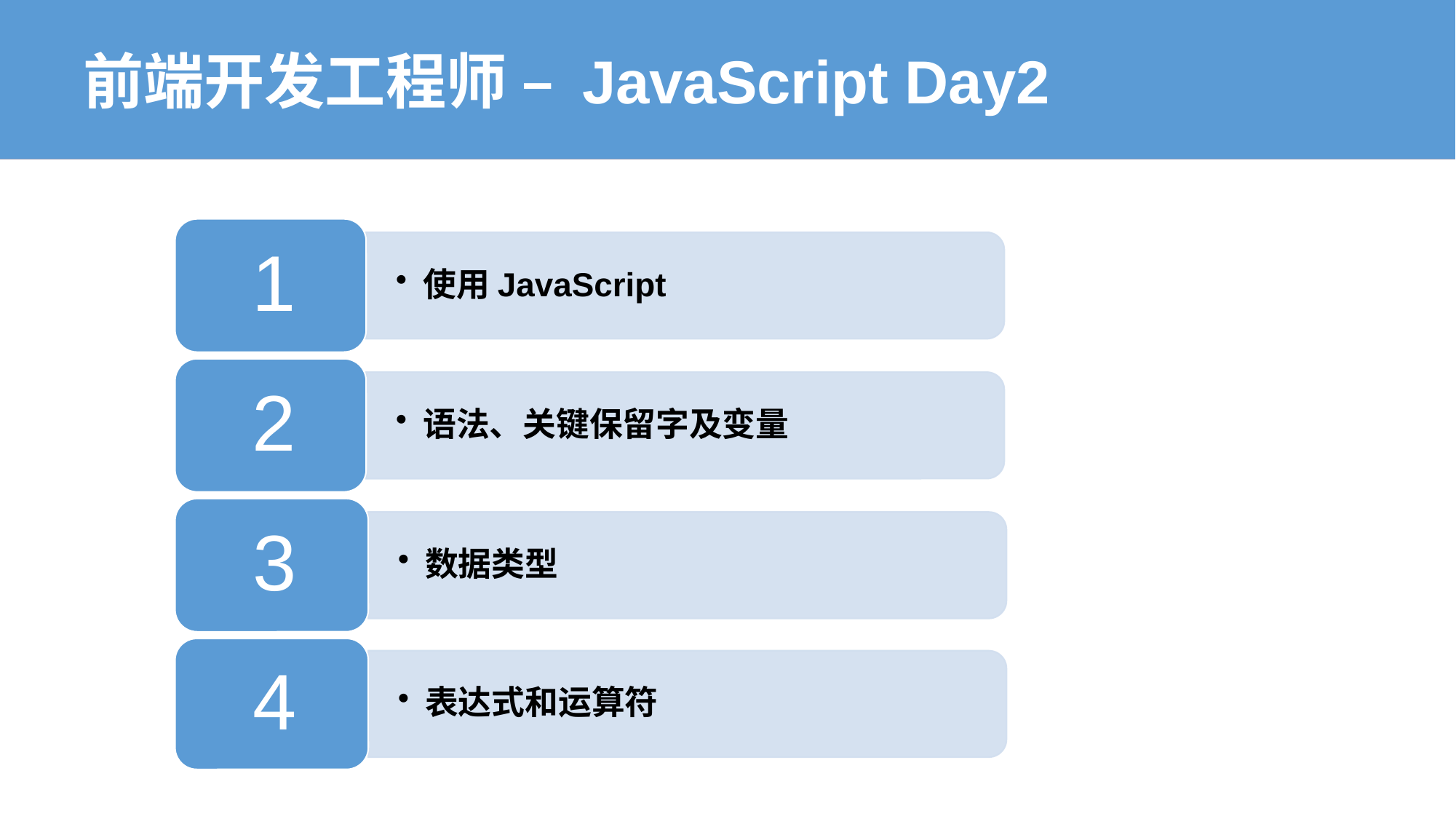

前端开发工程师 – JavaScript Day2

使用JavaScript
1
语法、关键保留字及变量
2
数据类型
3
表达式和运算符
4